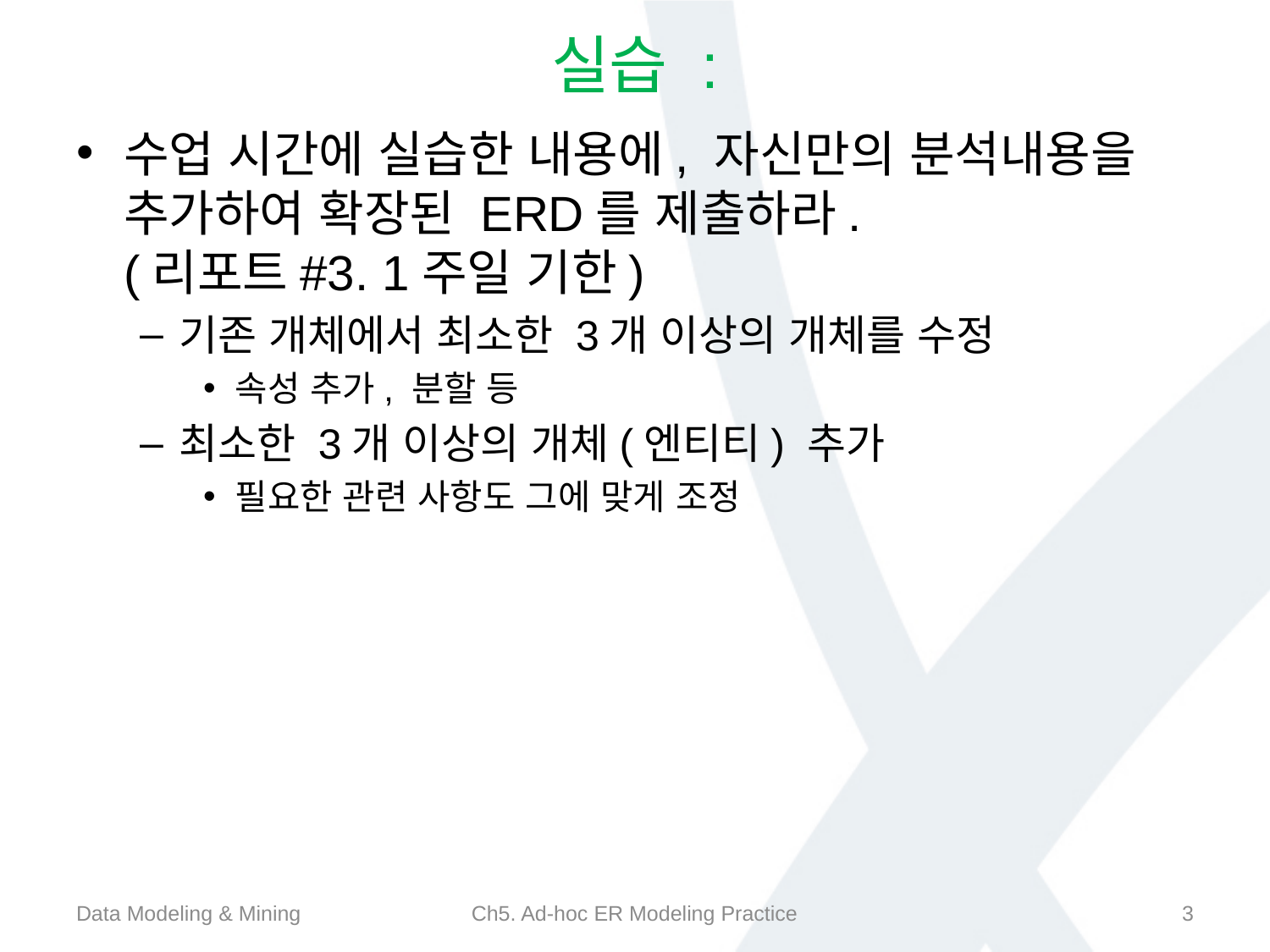

# 실습 :
수업 시간에 실습한 내용에, 자신만의 분석내용을 추가하여 확장된 ERD를 제출하라.
(리포트#3. 1주일 기한)
기존 개체에서 최소한 3개 이상의 개체를 수정
속성 추가, 분할 등
최소한 3개 이상의 개체(엔티티) 추가
필요한 관련 사항도 그에 맞게 조정
Data Modeling & Mining
Ch5. Ad-hoc ER Modeling Practice
3